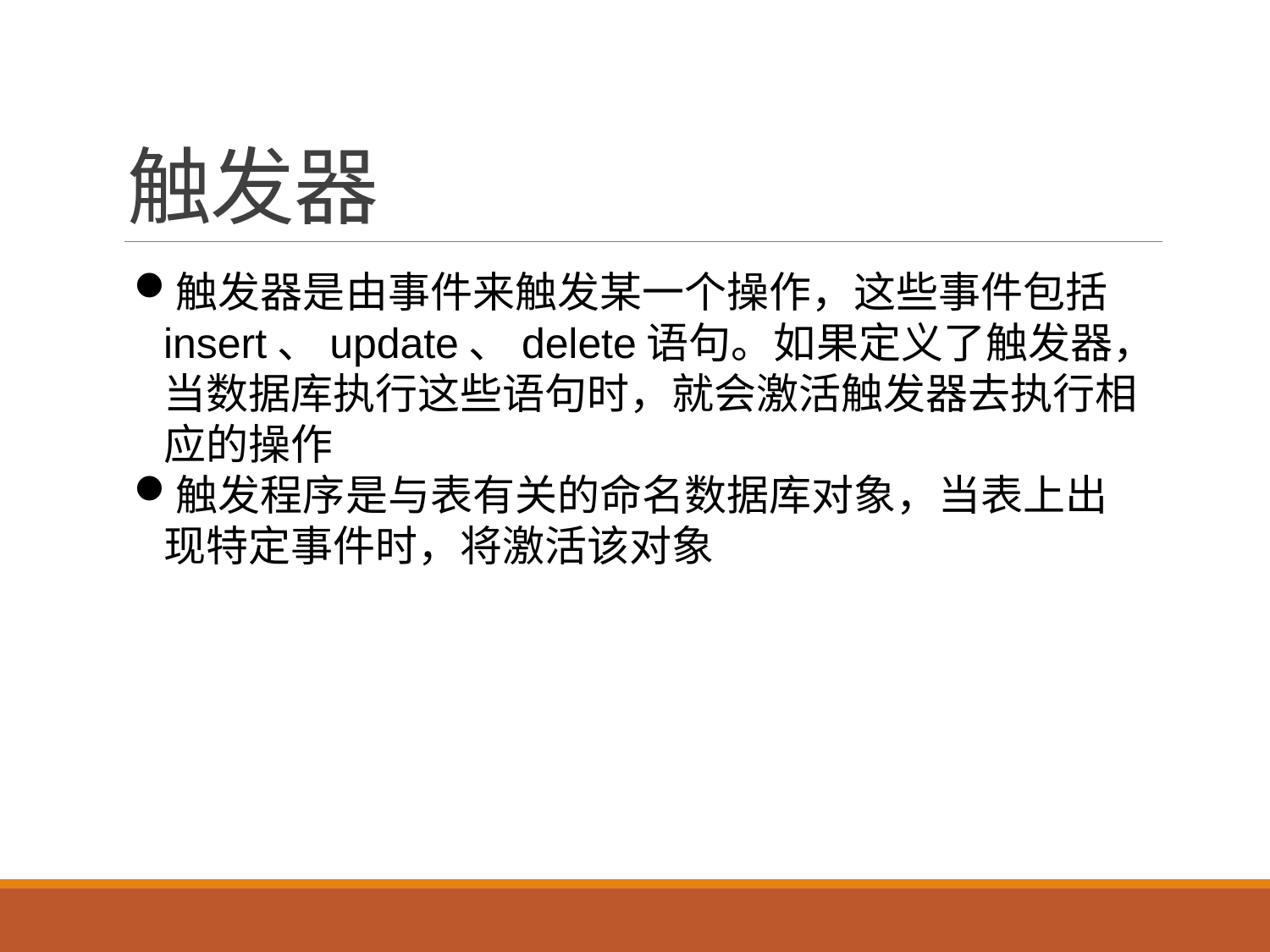

# 触发器
触发器是由事件来触发某一个操作，这些事件包括insert、update、delete语句。如果定义了触发器，当数据库执行这些语句时，就会激活触发器去执行相应的操作
触发程序是与表有关的命名数据库对象，当表上出现特定事件时，将激活该对象